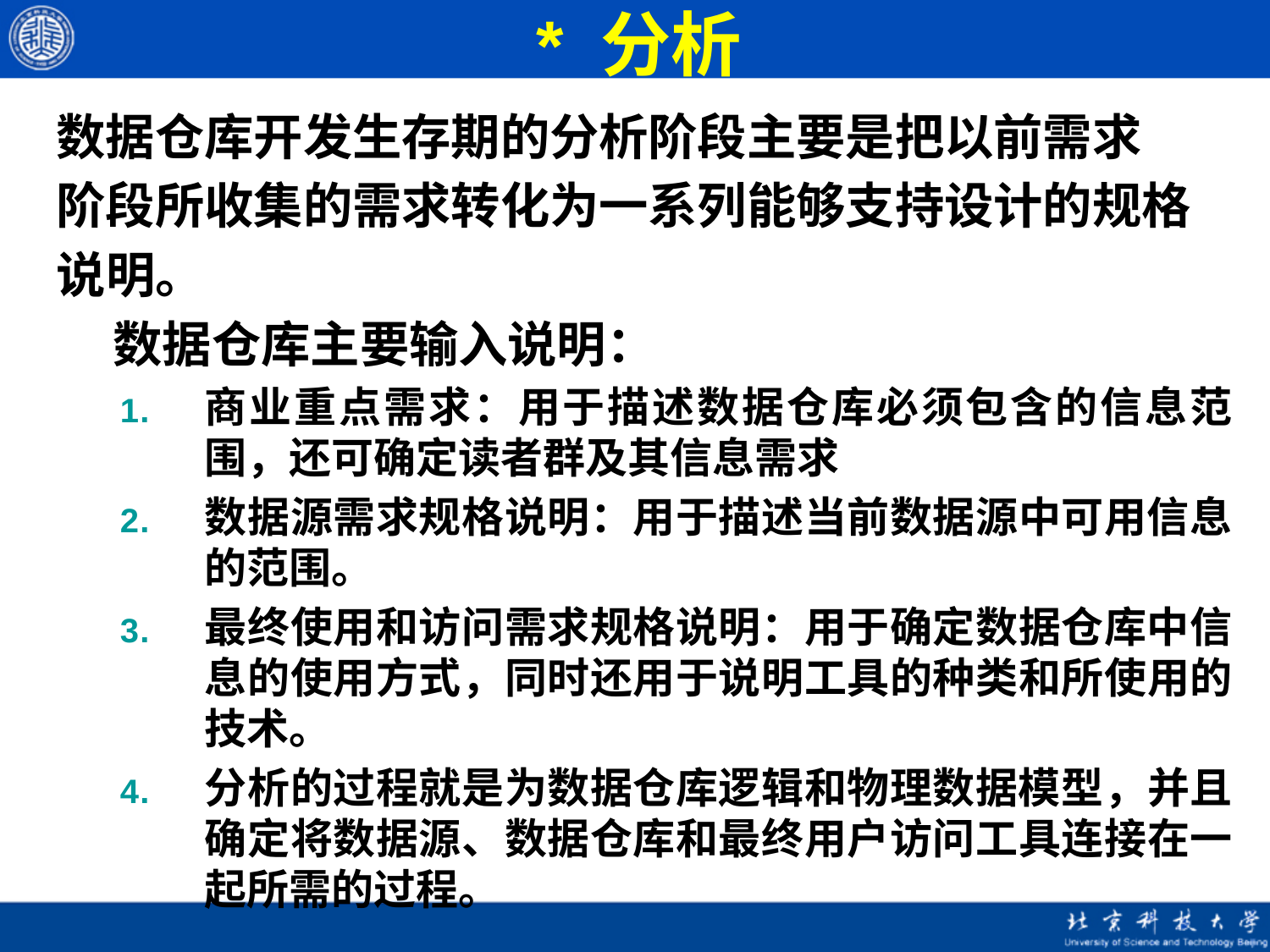

# * 分析
数据仓库开发生存期的分析阶段主要是把以前需求
阶段所收集的需求转化为一系列能够支持设计的规格
说明。
    数据仓库主要输入说明：
商业重点需求：用于描述数据仓库必须包含的信息范围，还可确定读者群及其信息需求
数据源需求规格说明：用于描述当前数据源中可用信息的范围。
最终使用和访问需求规格说明：用于确定数据仓库中信息的使用方式，同时还用于说明工具的种类和所使用的技术。
分析的过程就是为数据仓库逻辑和物理数据模型，并且确定将数据源、数据仓库和最终用户访问工具连接在一起所需的过程。